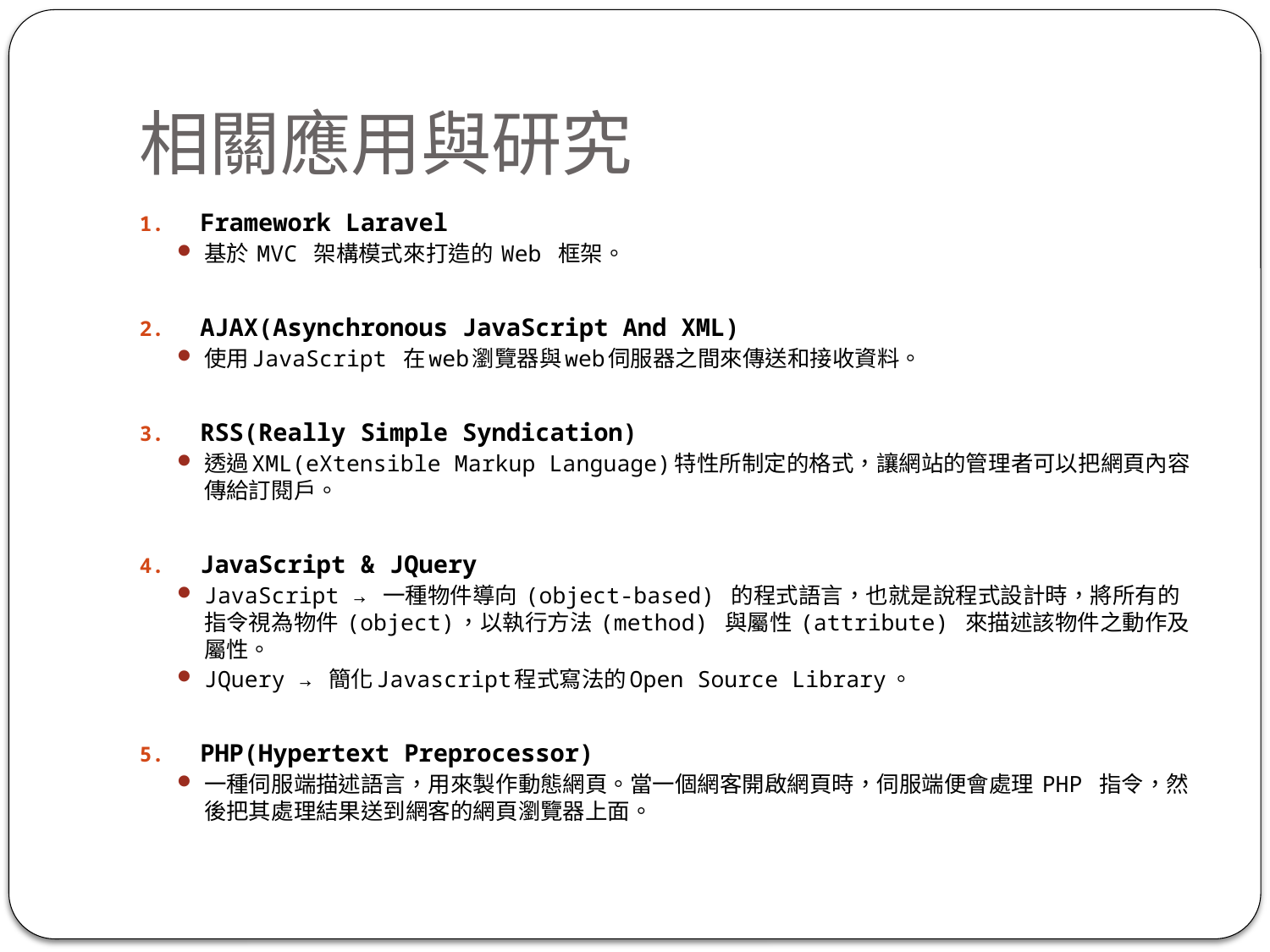

# 相關應用與研究
Framework Laravel
基於 MVC 架構模式來打造的 Web 框架。

AJAX(Asynchronous JavaScript And XML)
使用JavaScript 在web瀏覽器與web伺服器之間來傳送和接收資料。

RSS(Really Simple Syndication)
透過XML(eXtensible Markup Language)特性所制定的格式，讓網站的管理者可以把網頁內容傳給訂閱戶。

JavaScript & JQuery
JavaScript → 一種物件導向 (object-based) 的程式語言，也就是說程式設計時，將所有的指令視為物件 (object)，以執行方法 (method) 與屬性 (attribute) 來描述該物件之動作及屬性。
JQuery → 簡化Javascript程式寫法的Open Source Library。

PHP(Hypertext Preprocessor)
一種伺服端描述語言，用來製作動態網頁。當一個網客開啟網頁時，伺服端便會處理 PHP 指令，然後把其處理結果送到網客的網頁瀏覽器上面。